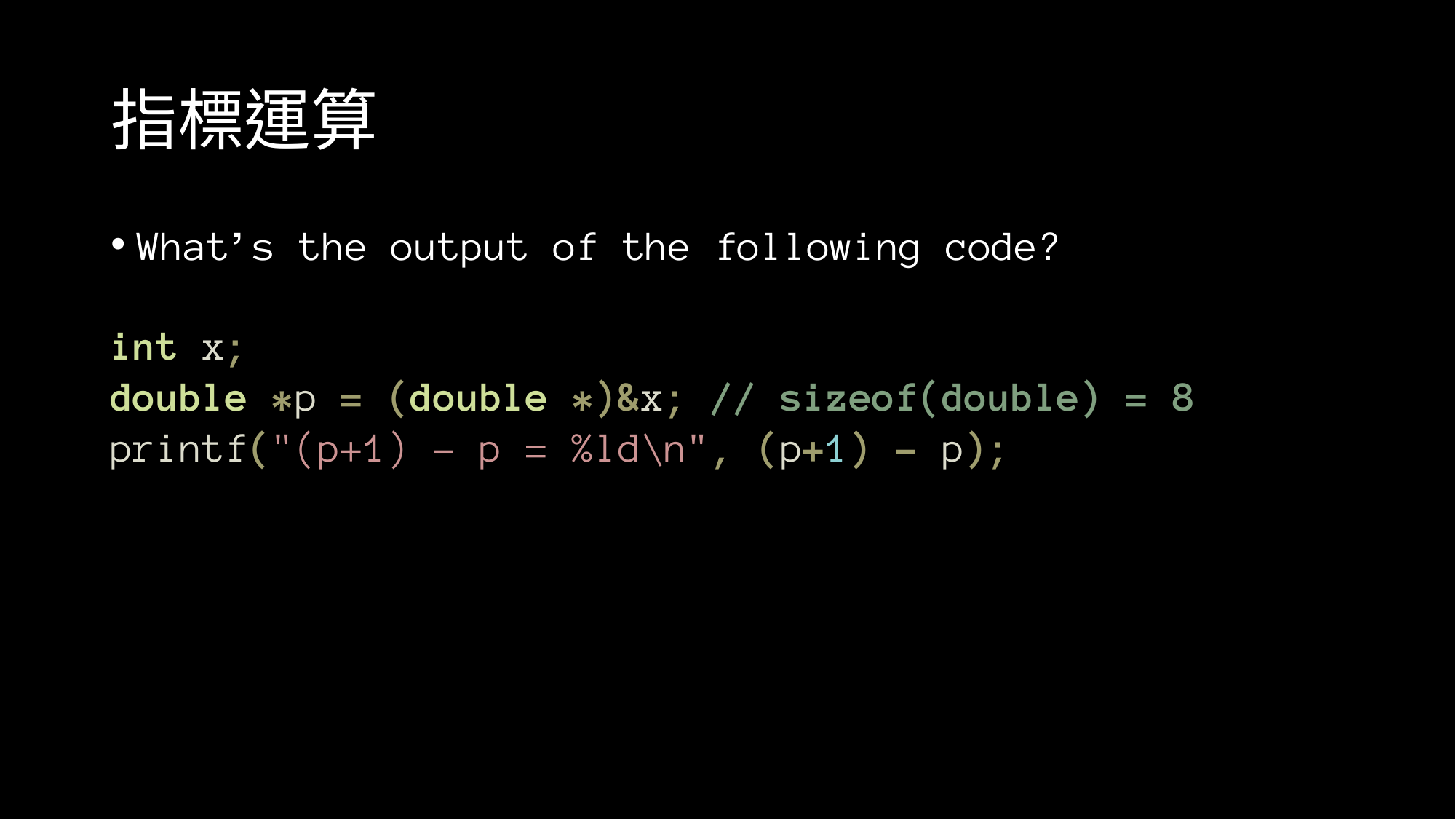

# 指標運算
What’s the output of the following code?
int x;
double *p = (double *)&x; // sizeof(double) = 8
printf("(p+1) - p = %ld\n", (p+1) - p);